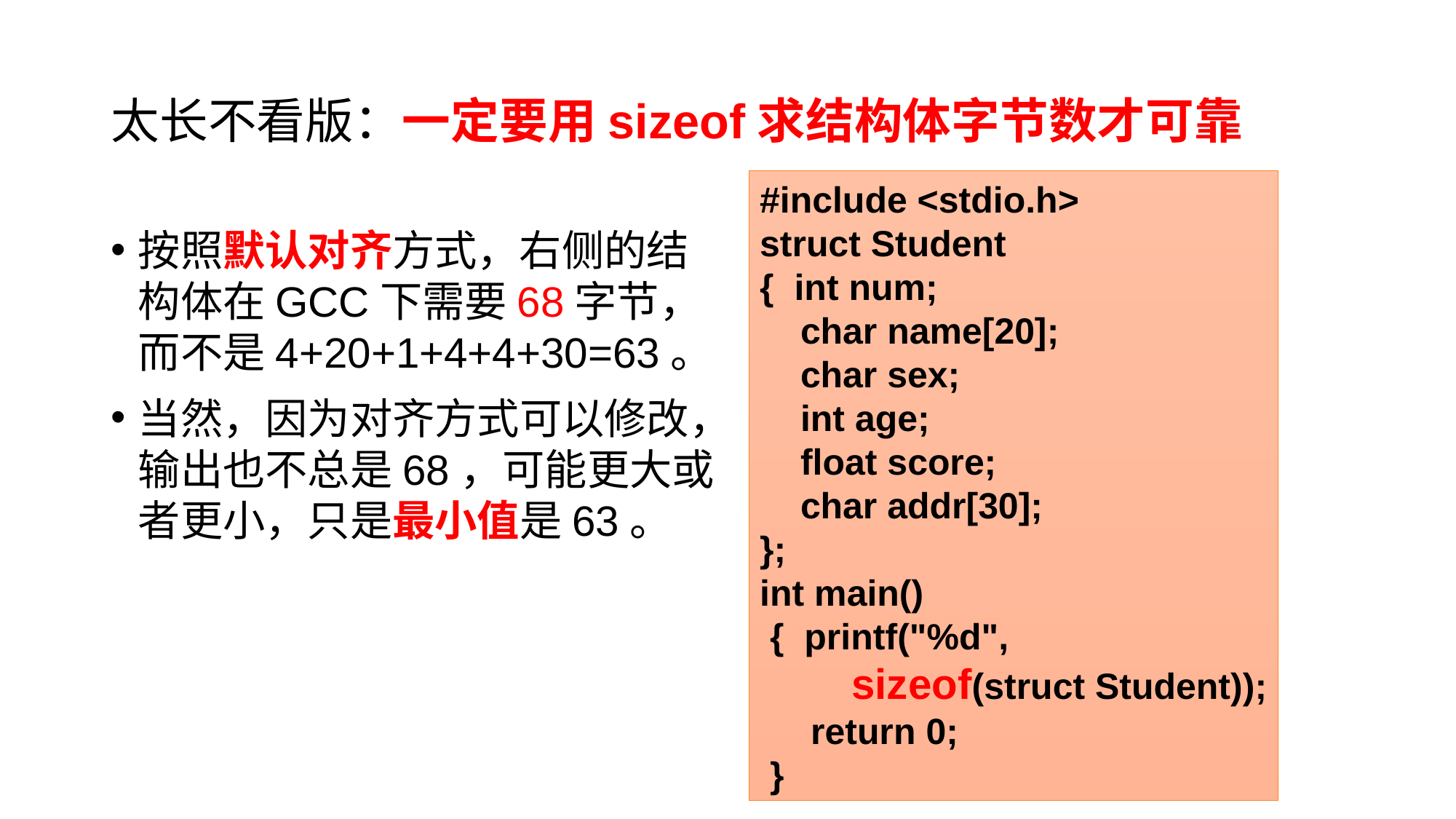

# 太长不看版：一定要用sizeof求结构体字节数才可靠
#include <stdio.h>
struct Student
{  int num;
    char name[20];
    char sex;
    int age;
    float score;
    char addr[30];
};
int main()
 {  printf("%d",
         sizeof(struct Student));
     return 0;
 }
按照默认对齐方式，右侧的结构体在GCC下需要68字节，而不是4+20+1+4+4+30=63。
当然，因为对齐方式可以修改，输出也不总是68，可能更大或者更小，只是最小值是63。